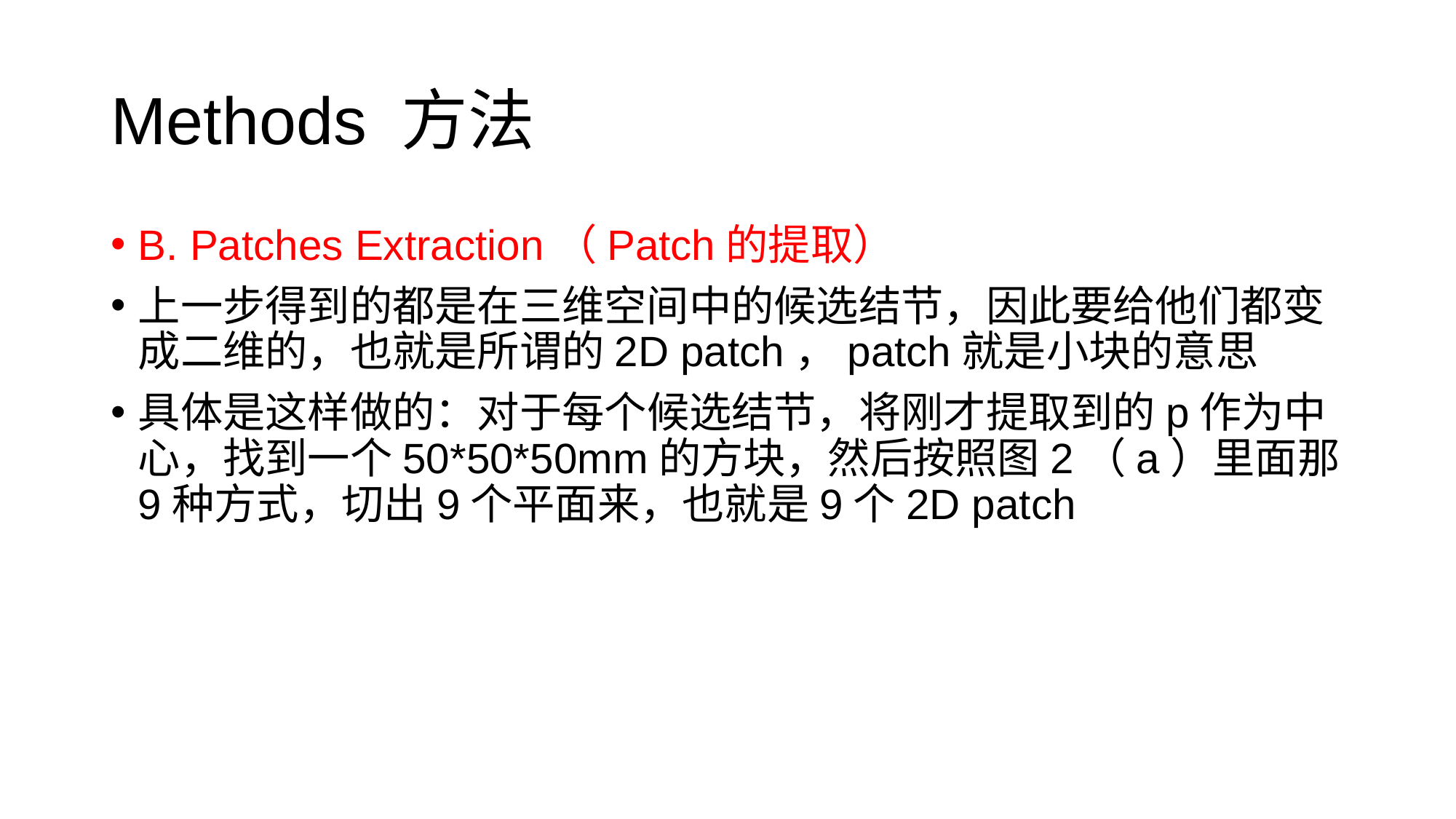

# Methods 方法
B. Patches Extraction（Patch的提取）
上一步得到的都是在三维空间中的候选结节，因此要给他们都变成二维的，也就是所谓的2D patch，patch就是小块的意思
具体是这样做的：对于每个候选结节，将刚才提取到的p作为中心，找到一个50*50*50mm的方块，然后按照图2（a）里面那9种方式，切出9个平面来，也就是9个2D patch